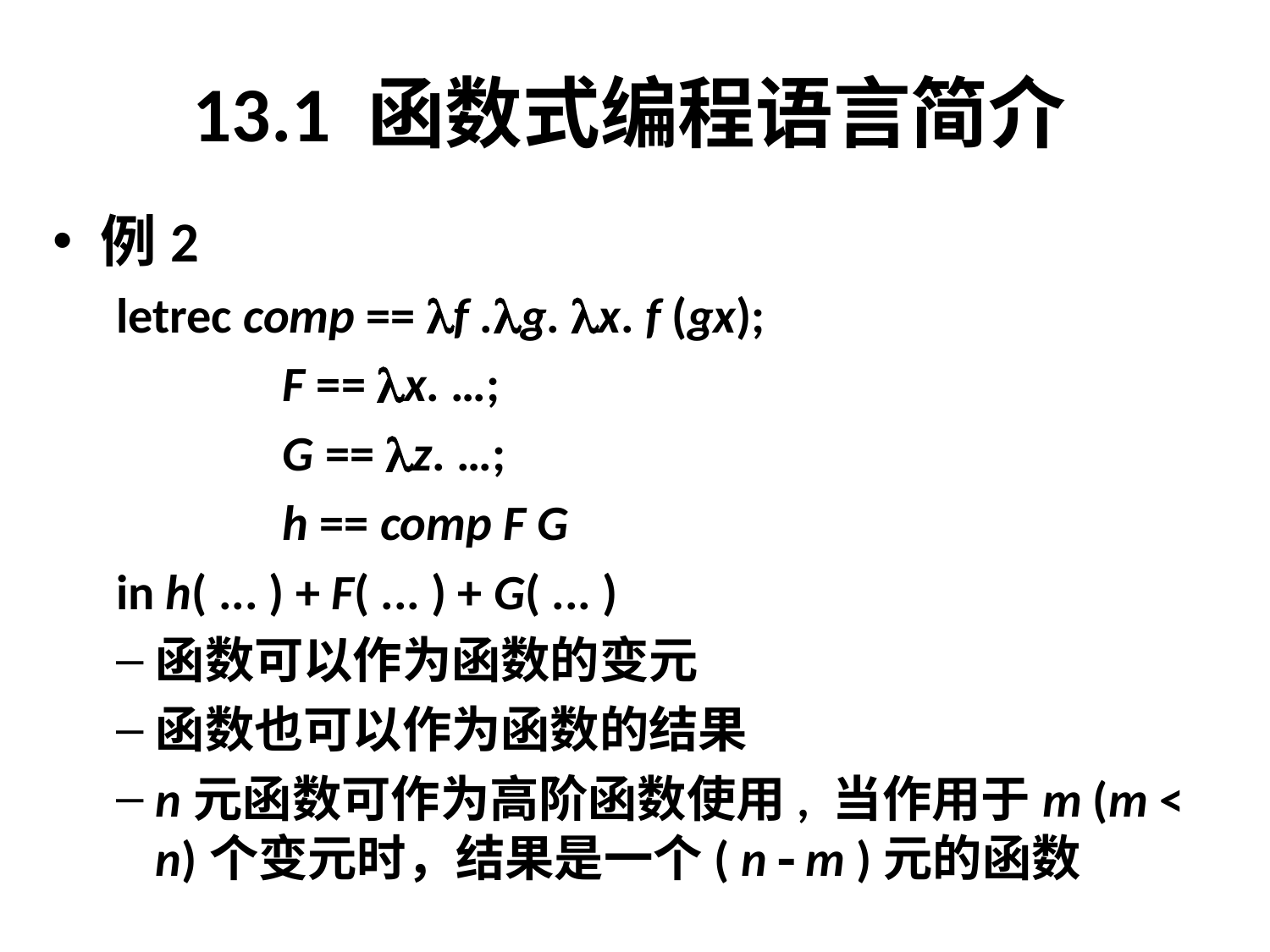

# 13.1 函数式编程语言简介
例2
letrec comp == λf .λg. λx. f (gx);
		F == λx. …;
		G == λz. …;
		h == comp F G
in h( ... ) + F( ... ) + G( ... )
函数可以作为函数的变元
函数也可以作为函数的结果
n元函数可作为高阶函数使用, 当作用于m (m < n)个变元时，结果是一个( n − m )元的函数